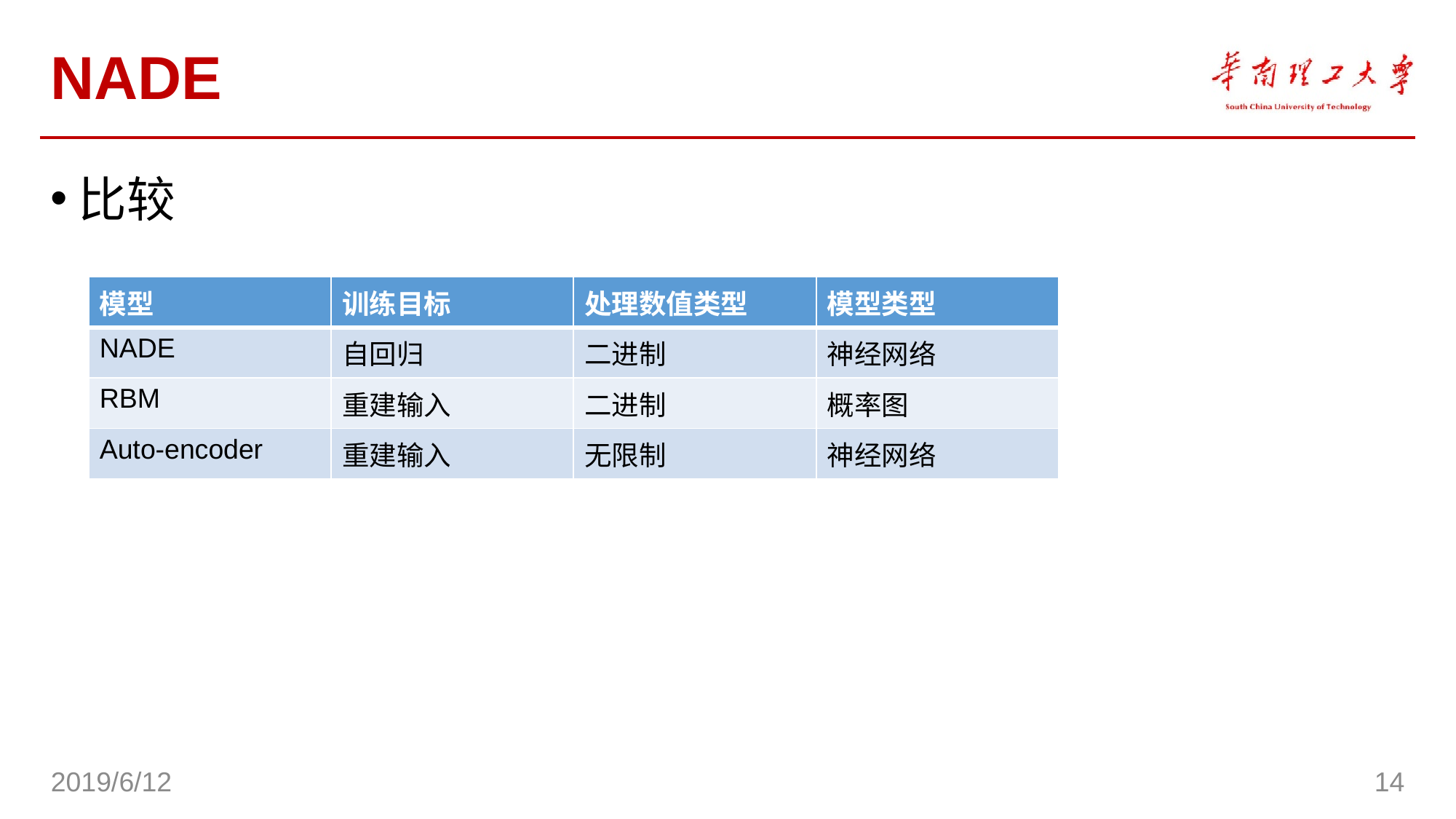

# NADE
比较
| 模型 | 训练目标 | 处理数值类型 | 模型类型 |
| --- | --- | --- | --- |
| NADE | 自回归 | 二进制 | 神经网络 |
| RBM | 重建输入 | 二进制 | 概率图 |
| Auto-encoder | 重建输入 | 无限制 | 神经网络 |
2019/6/12
14